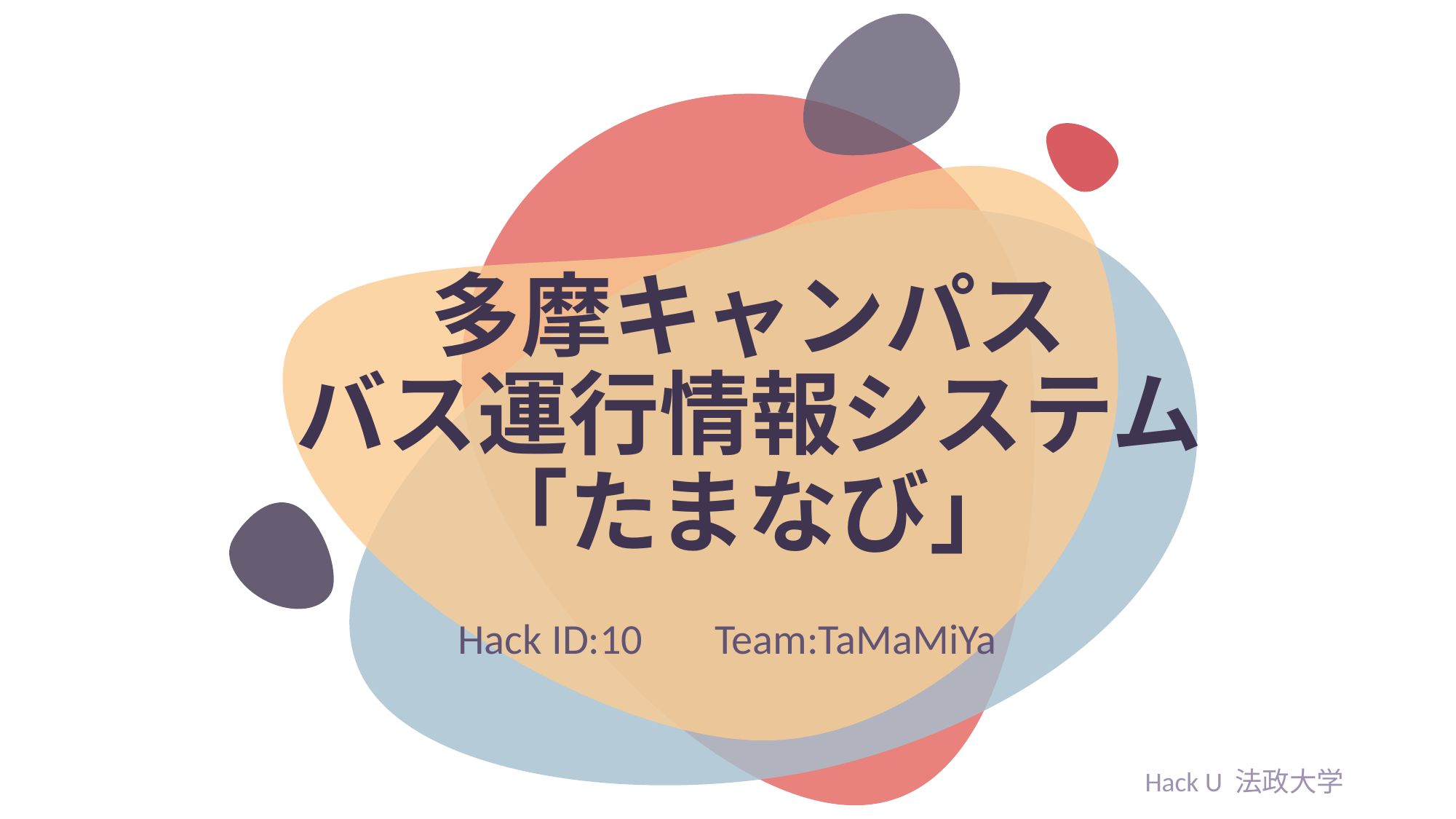

# 多摩キャンパス バス運行情報システム 「たまなび」
Hack ID:10　 Team:TaMaMiYa
Hack U 法政大学